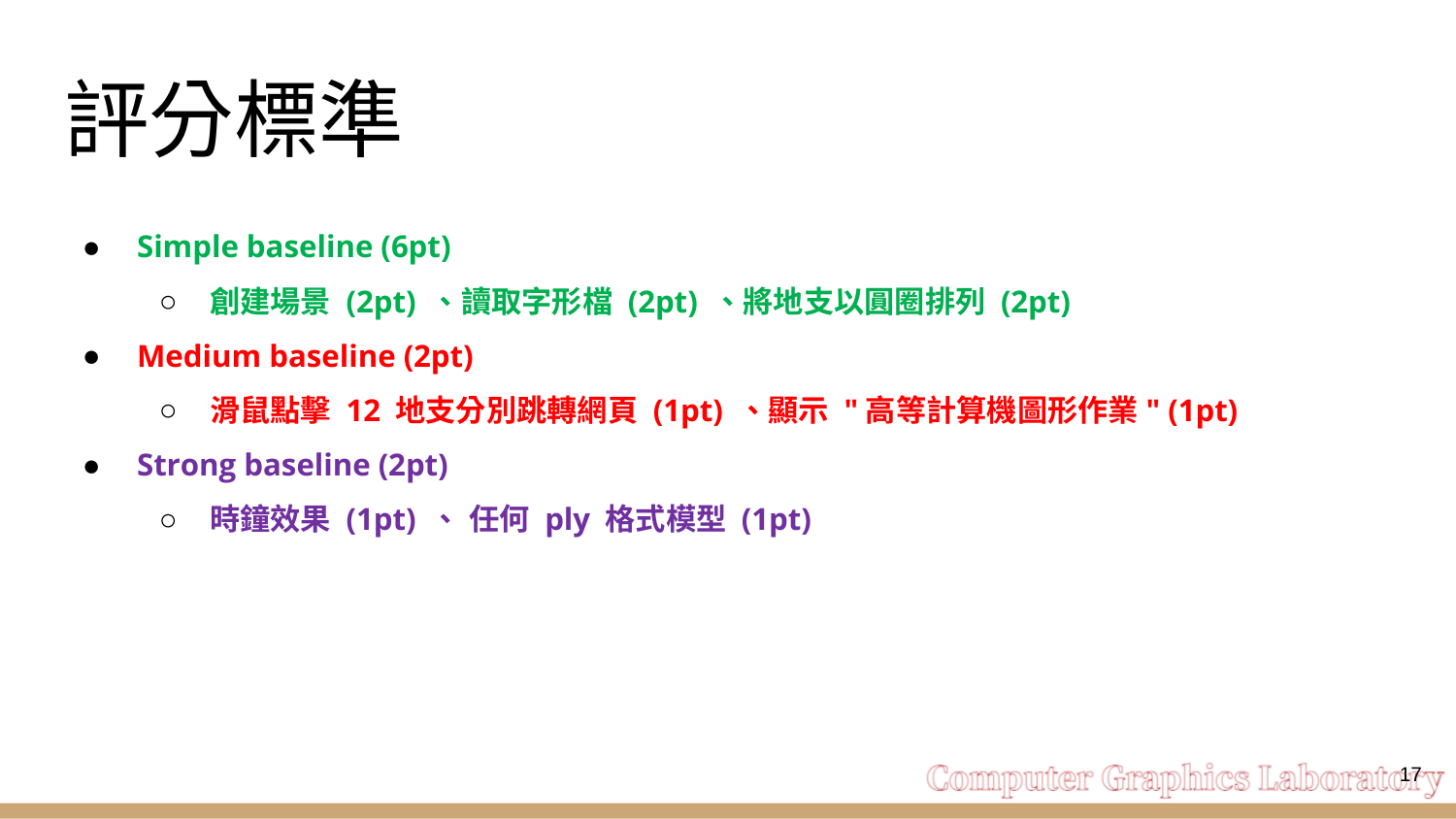

# 評分標準
Simple baseline (6pt)
創建場景 (2pt) 、讀取字形檔 (2pt) 、將地支以圓圈排列 (2pt)
Medium baseline (2pt)
滑鼠點擊 12 地支分別跳轉網頁 (1pt) 、顯示 "高等計算機圖形作業" (1pt)
Strong baseline (2pt)
時鐘效果 (1pt) 、 任何 ply 格式模型 (1pt)

17